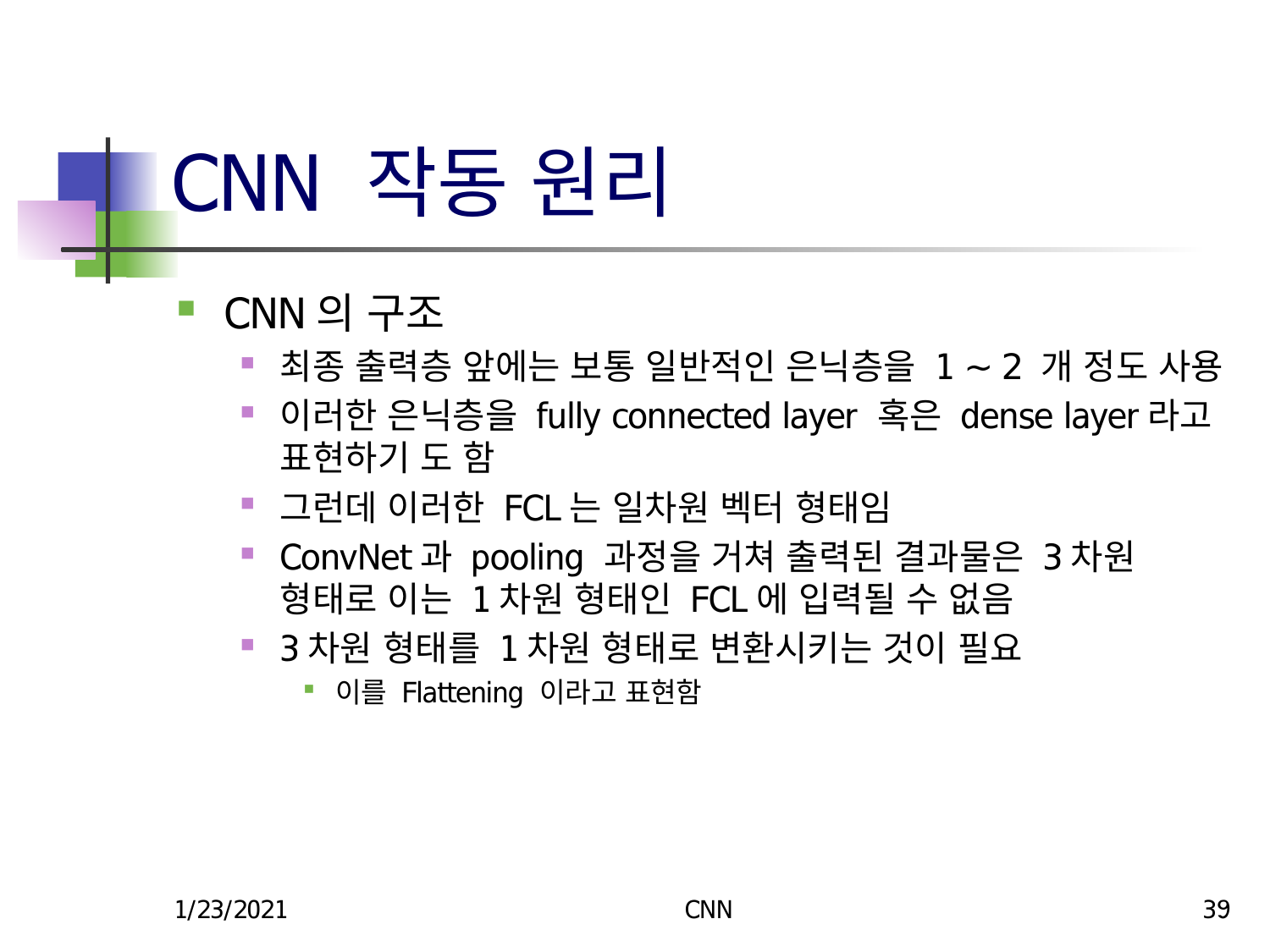

# CNN 작동 원리
CNN의 구조
최종 출력층 앞에는 보통 일반적인 은닉층을 1 ~ 2 개 정도 사용
이러한 은닉층을 fully connected layer 혹은 dense layer라고 표현하기 도 함
그런데 이러한 FCL는 일차원 벡터 형태임
ConvNet과 pooling 과정을 거쳐 출력된 결과물은 3차원 형태로 이는 1차원 형태인 FCL에 입력될 수 없음
3차원 형태를 1차원 형태로 변환시키는 것이 필요
이를 Flattening 이라고 표현함

1/23/2021
CNN
39